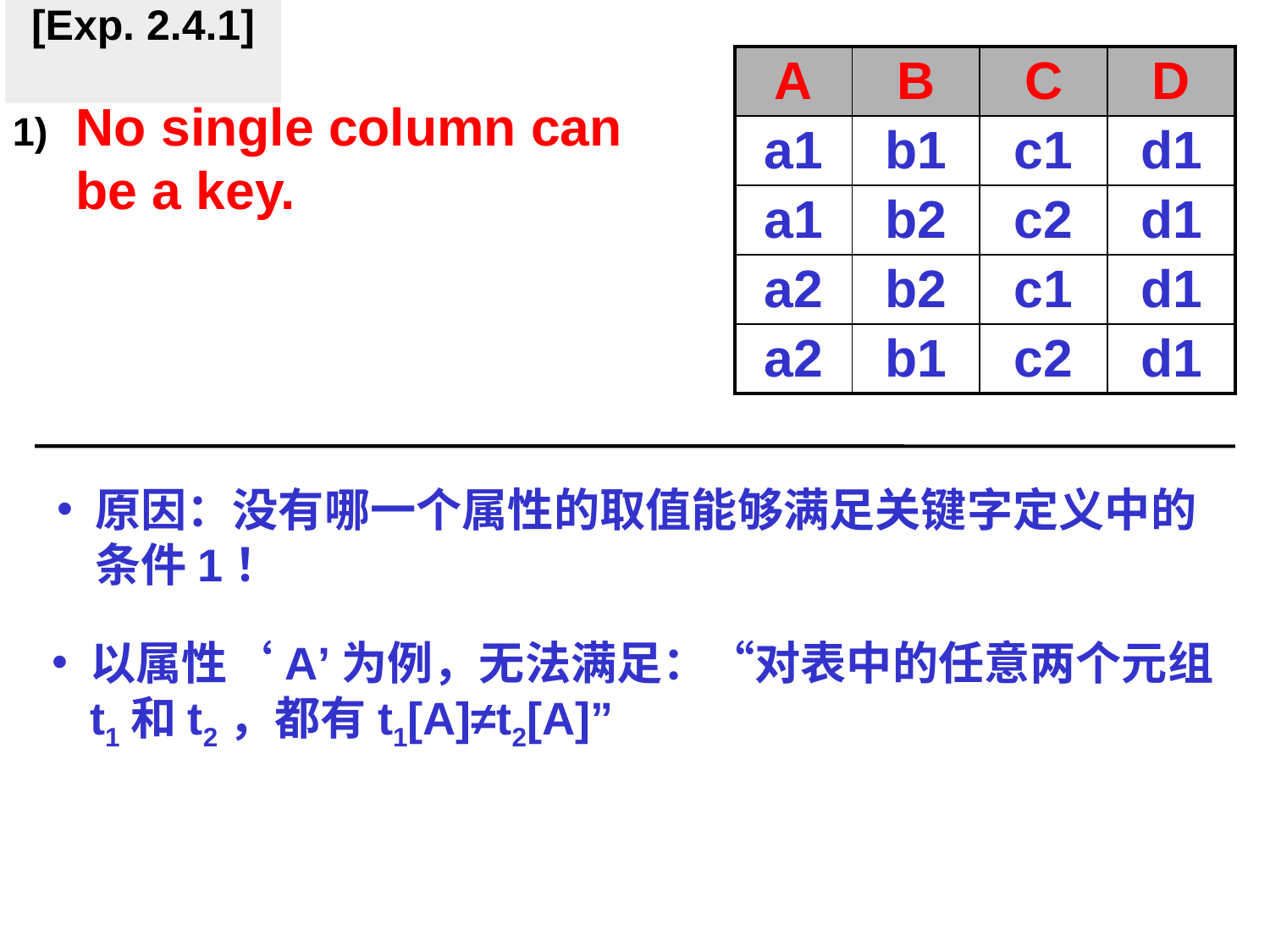

# [Exp. 2.4.1]
| A | B | C | D |
| --- | --- | --- | --- |
| a1 | b1 | c1 | d1 |
| a1 | b2 | c2 | d1 |
| a2 | b2 | c1 | d1 |
| a2 | b1 | c2 | d1 |
No single column can be a key.

原因：没有哪一个属性的取值能够满足关键字定义中的条件1！
以属性‘A’为例，无法满足：“对表中的任意两个元组t1和t2，都有t1[A]≠t2[A]”

39